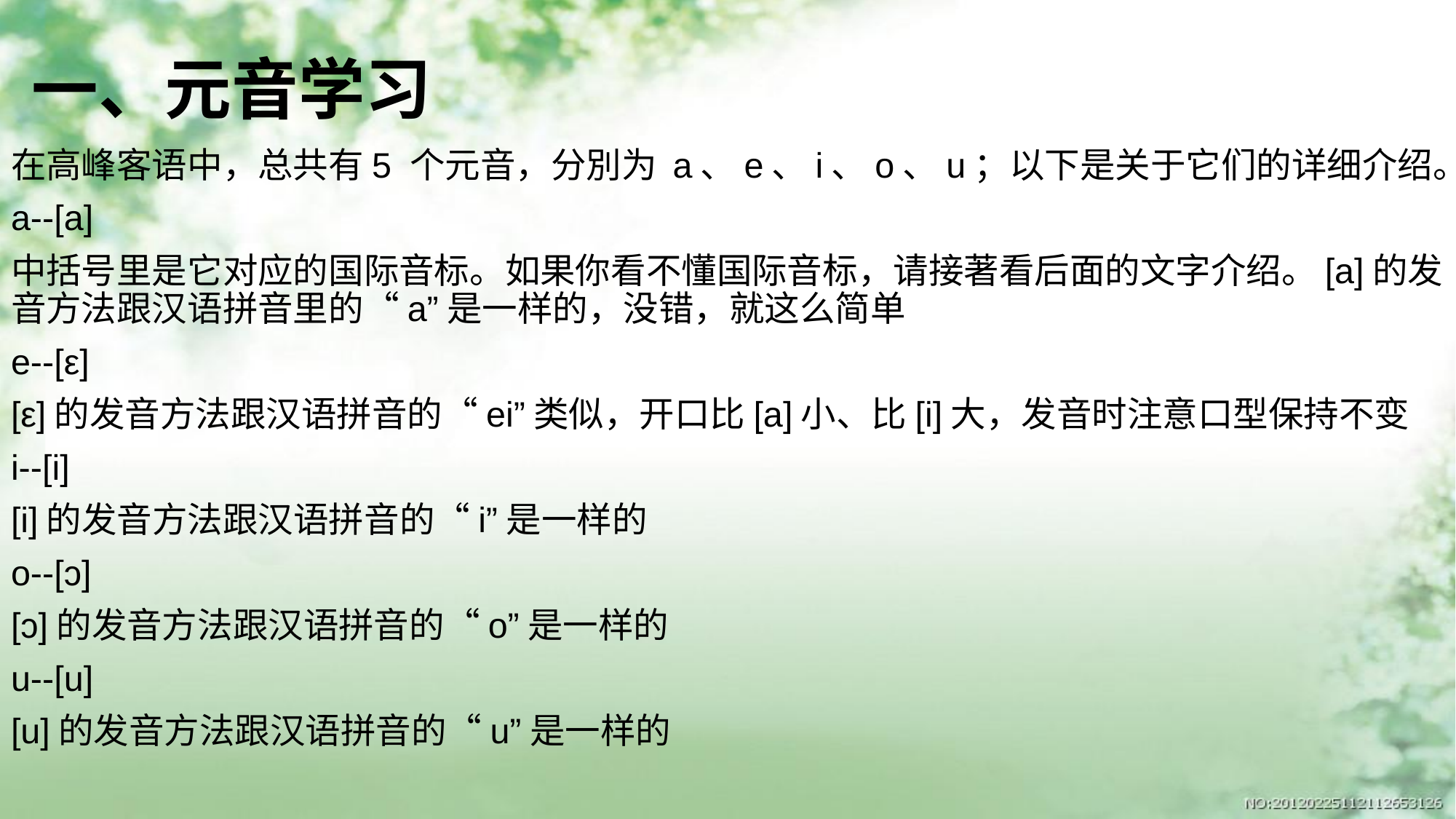

# 一、元音学习
在高峰客语中，总共有5 个元音，分別为 a、e、i、o、u；以下是关于它们的详细介绍。
a--[a]
中括号里是它对应的国际音标。如果你看不懂国际音标，请接著看后面的文字介绍。[a]的发音方法跟汉语拼音里的“a”是一样的，没错，就这么简单
e--[ε]
[ε]的发音方法跟汉语拼音的“ei”类似，开口比[a]小、比[i]大，发音时注意口型保持不变
i--[i]
[i]的发音方法跟汉语拼音的“i”是一样的
o--[ɔ]
[ɔ]的发音方法跟汉语拼音的“o”是一样的
u--[u]
[u]的发音方法跟汉语拼音的“u”是一样的